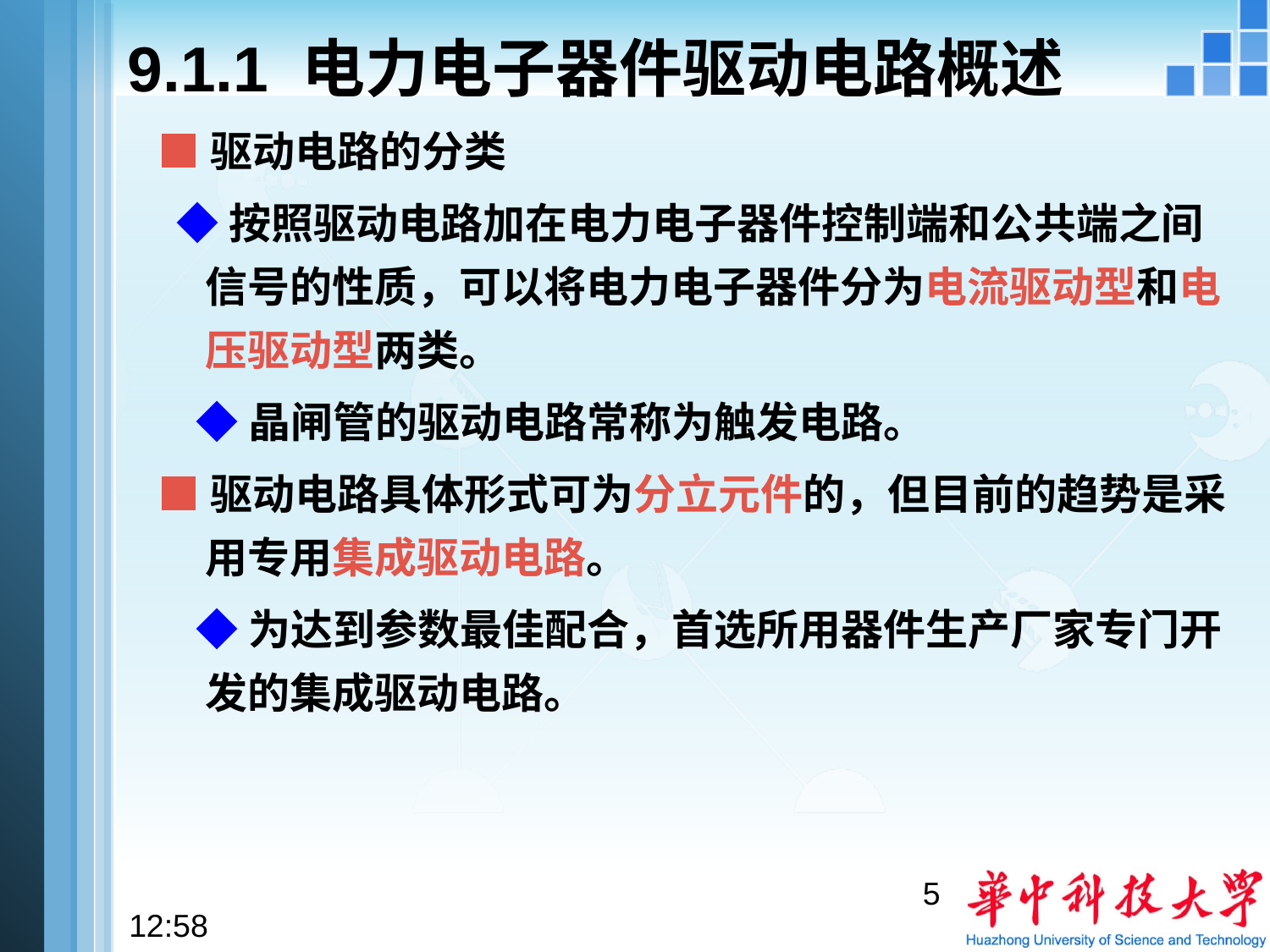

# 9.1.1 电力电子器件驱动电路概述
■驱动电路的分类
  ◆按照驱动电路加在电力电子器件控制端和公共端之间信号的性质，可以将电力电子器件分为电流驱动型和电压驱动型两类。
    ◆晶闸管的驱动电路常称为触发电路。
■驱动电路具体形式可为分立元件的，但目前的趋势是采用专用集成驱动电路。
    ◆为达到参数最佳配合，首选所用器件生产厂家专门开发的集成驱动电路。
5
12:58